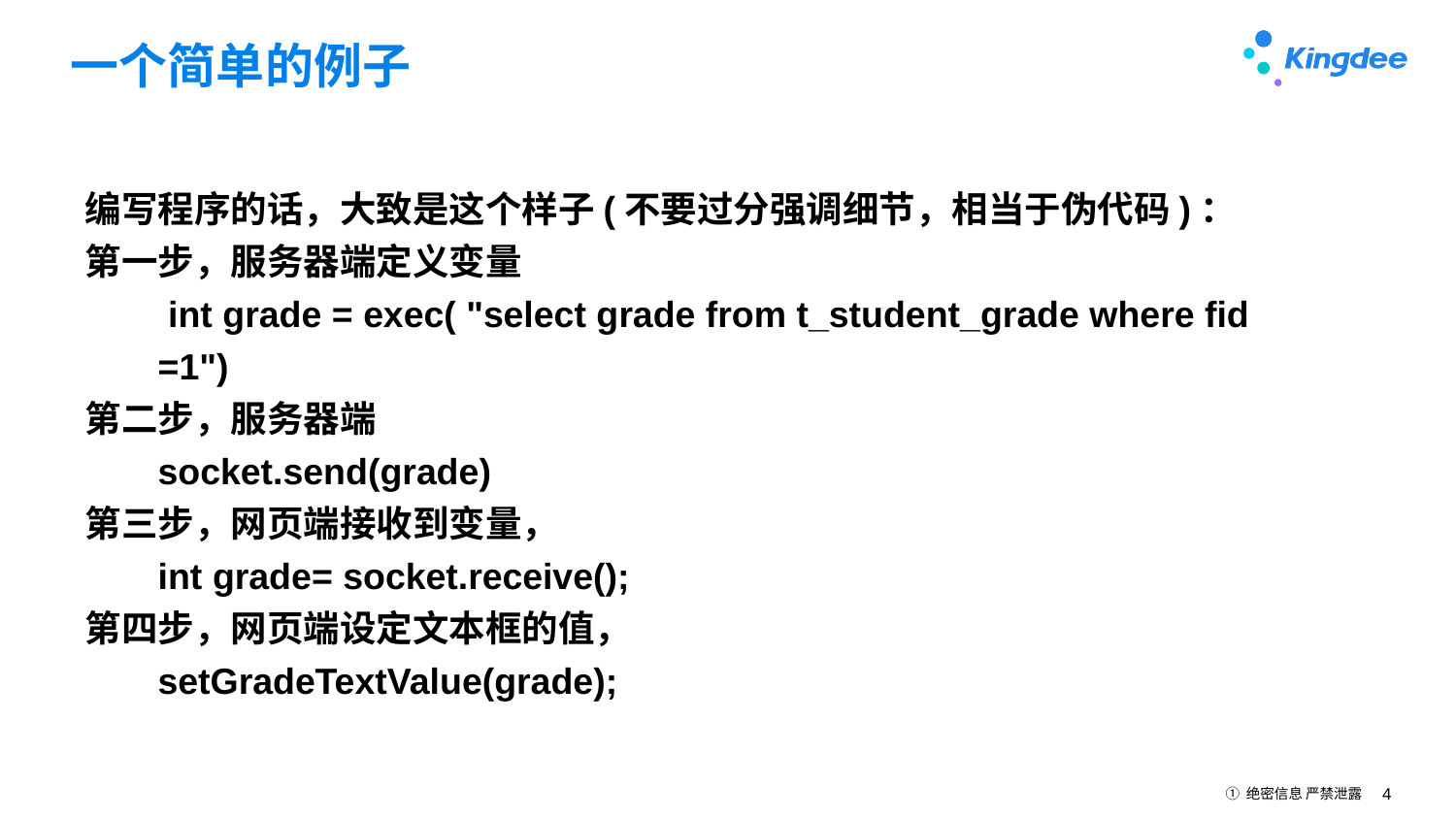

# 一个简单的例子
编写程序的话，大致是这个样子(不要过分强调细节，相当于伪代码)：
第一步，服务器端定义变量
 int grade = exec( "select grade from t_student_grade where fid =1")
第二步，服务器端
socket.send(grade)
第三步，网页端接收到变量，
int grade= socket.receive();
第四步，网页端设定文本框的值，
setGradeTextValue(grade);